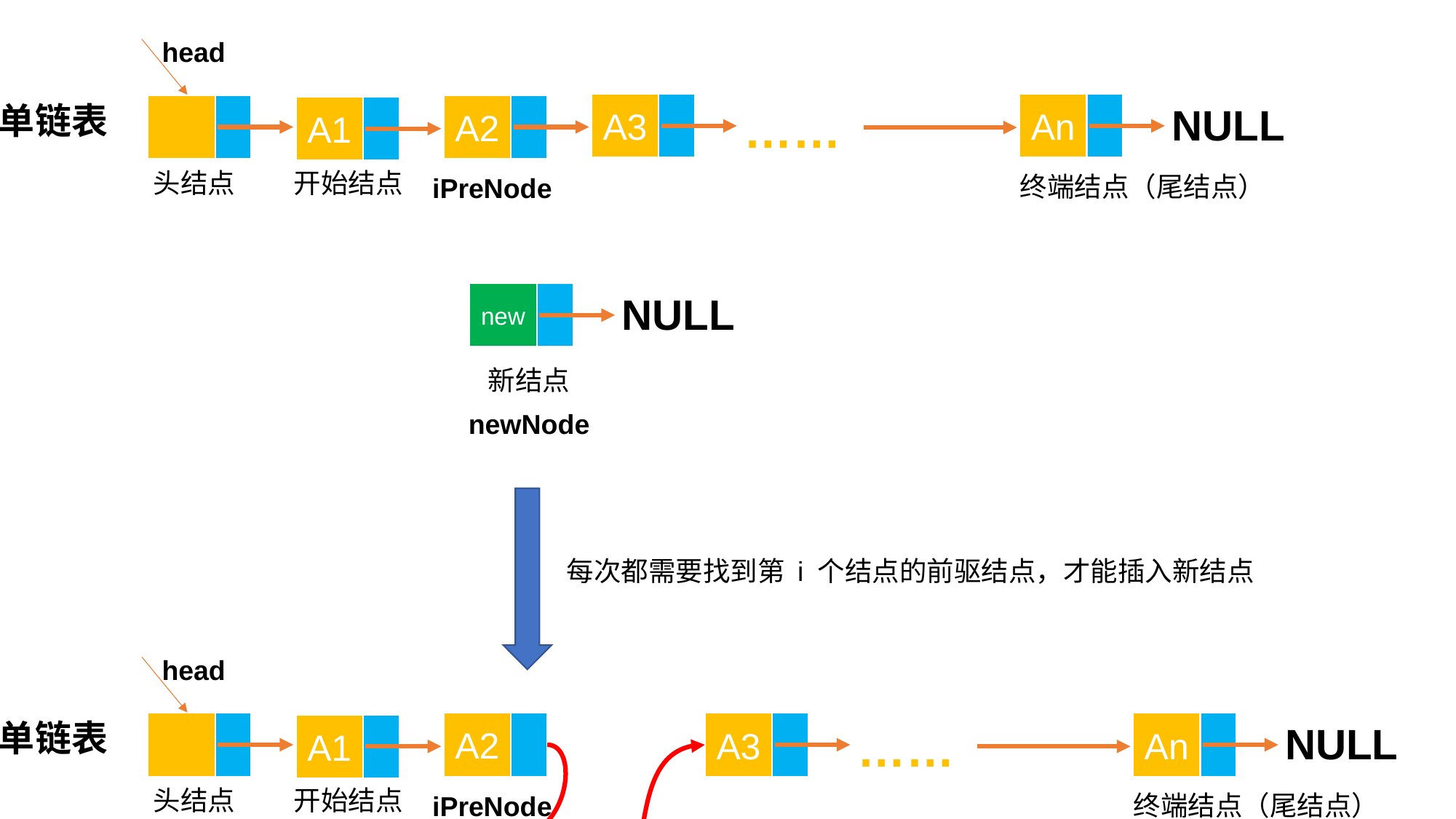

head
带头结点的单链表
NULL
A3

……
An

A2

A1

头结点
开始结点
终端结点（尾结点）
iPreNode
NULL
new

新结点
newNode

每次都需要找到第 i 个结点的前驱结点，才能插入新结点
head
带头结点的单链表
NULL

A2

A3

……
An

A1

头结点
开始结点
终端结点（尾结点）
iPreNode
①newNode->next=iPreNode->next;
②iPreNode->next=newNode;
new

新结点
newNode